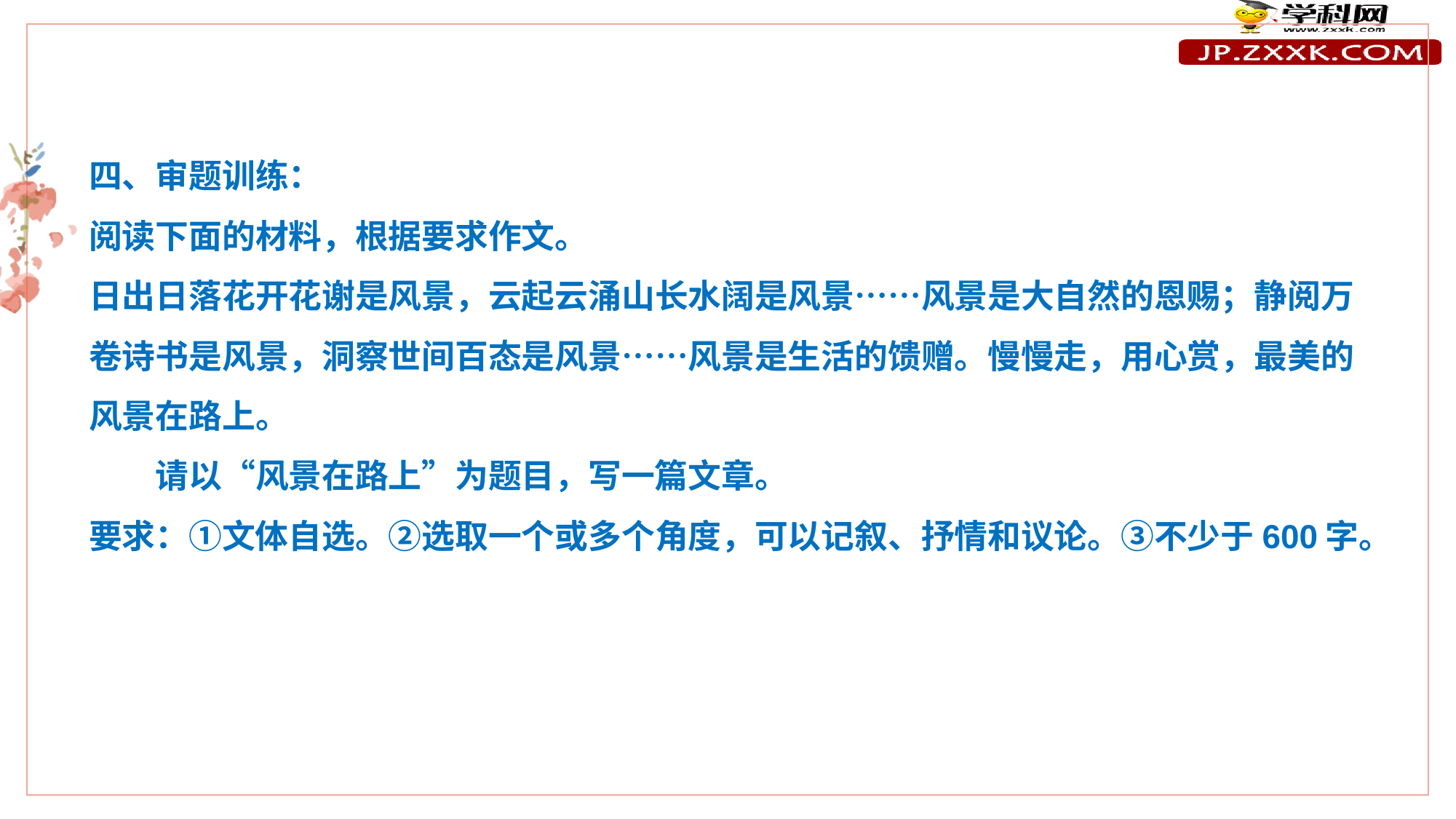

四、审题训练：
阅读下面的材料，根据要求作文。
日出日落花开花谢是风景，云起云涌山长水阔是风景……风景是大自然的恩赐；静阅万卷诗书是风景，洞察世间百态是风景……风景是生活的馈赠。慢慢走，用心赏，最美的风景在路上。
　　请以“风景在路上”为题目，写一篇文章。
要求：①文体自选。②选取一个或多个角度，可以记叙、抒情和议论。③不少于600字。